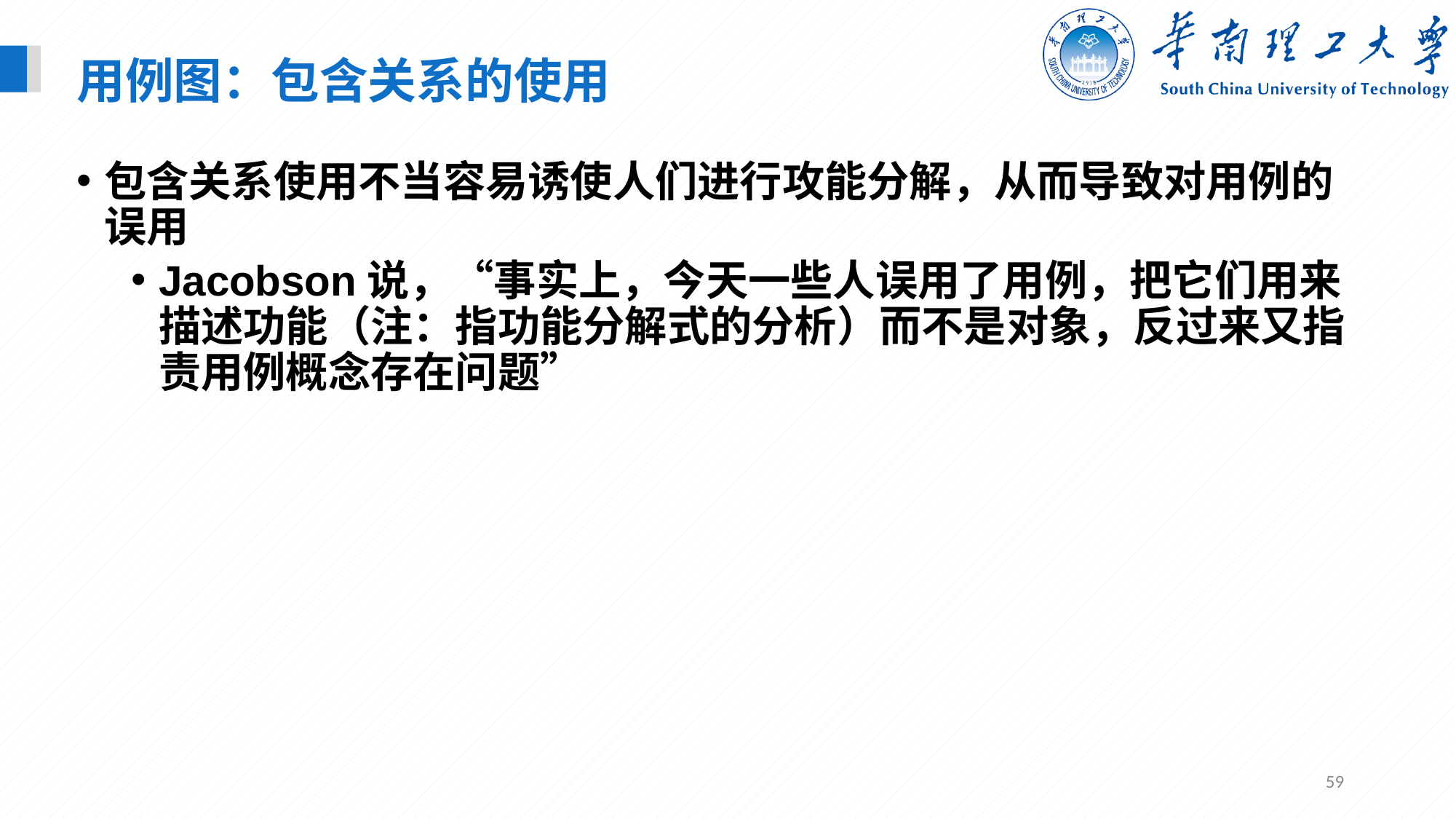

用例图：包含关系的使用
包含关系使用不当容易诱使人们进行攻能分解，从而导致对用例的误用
Jacobson说，“事实上，今天一些人误用了用例，把它们用来描述功能（注：指功能分解式的分析）而不是对象，反过来又指责用例概念存在问题”
59